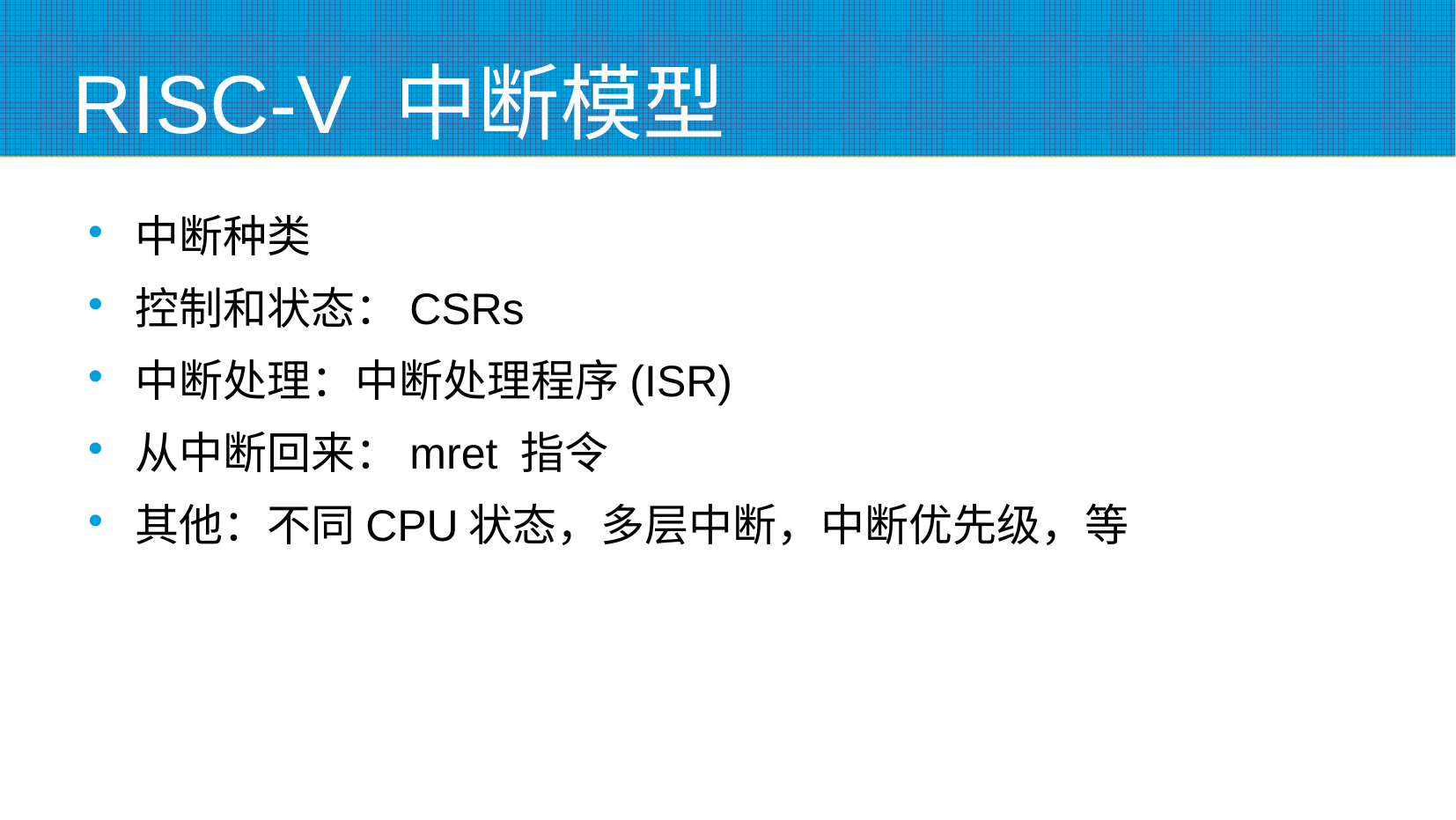

# RISC-V 中断模型
中断种类
控制和状态：CSRs
中断处理：中断处理程序(ISR)
从中断回来：mret 指令
其他：不同CPU状态，多层中断，中断优先级，等